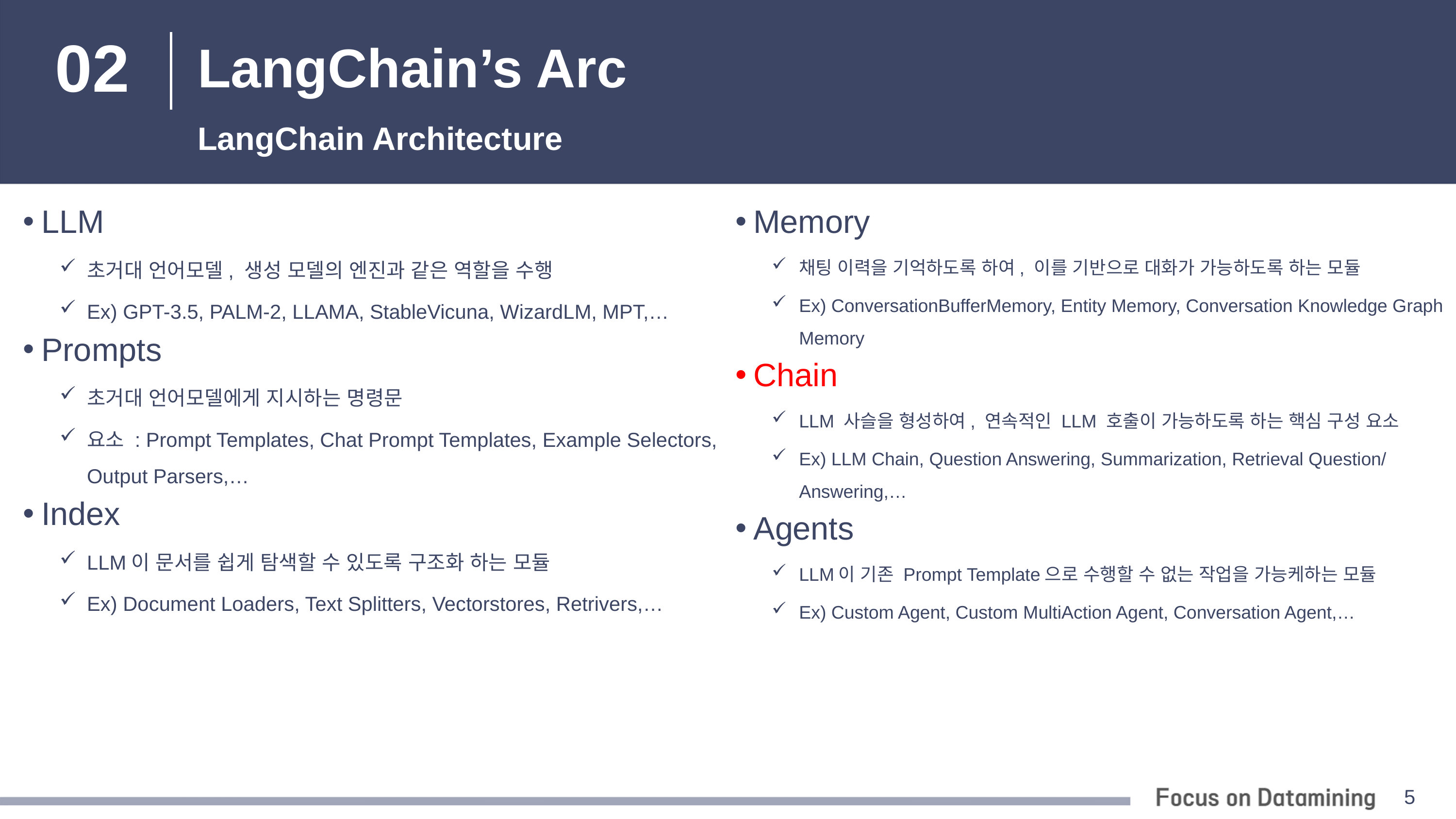

02
# LangChain’s Arc
LangChain Architecture
LLM
초거대 언어모델, 생성 모델의 엔진과 같은 역할을 수행
Ex) GPT-3.5, PALM-2, LLAMA, StableVicuna, WizardLM, MPT,…
Prompts
초거대 언어모델에게 지시하는 명령문
요소 : Prompt Templates, Chat Prompt Templates, Example Selectors, Output Parsers,…
Index
LLM이 문서를 쉽게 탐색할 수 있도록 구조화 하는 모듈
Ex) Document Loaders, Text Splitters, Vectorstores, Retrivers,…
Memory
채팅 이력을 기억하도록 하여, 이를 기반으로 대화가 가능하도록 하는 모듈
Ex) ConversationBufferMemory, Entity Memory, Conversation Knowledge Graph Memory
Chain
LLM 사슬을 형성하여, 연속적인 LLM 호출이 가능하도록 하는 핵심 구성 요소
Ex) LLM Chain, Question Answering, Summarization, Retrieval Question/Answering,…
Agents
LLM이 기존 Prompt Template으로 수행할 수 없는 작업을 가능케하는 모듈
Ex) Custom Agent, Custom MultiAction Agent, Conversation Agent,…